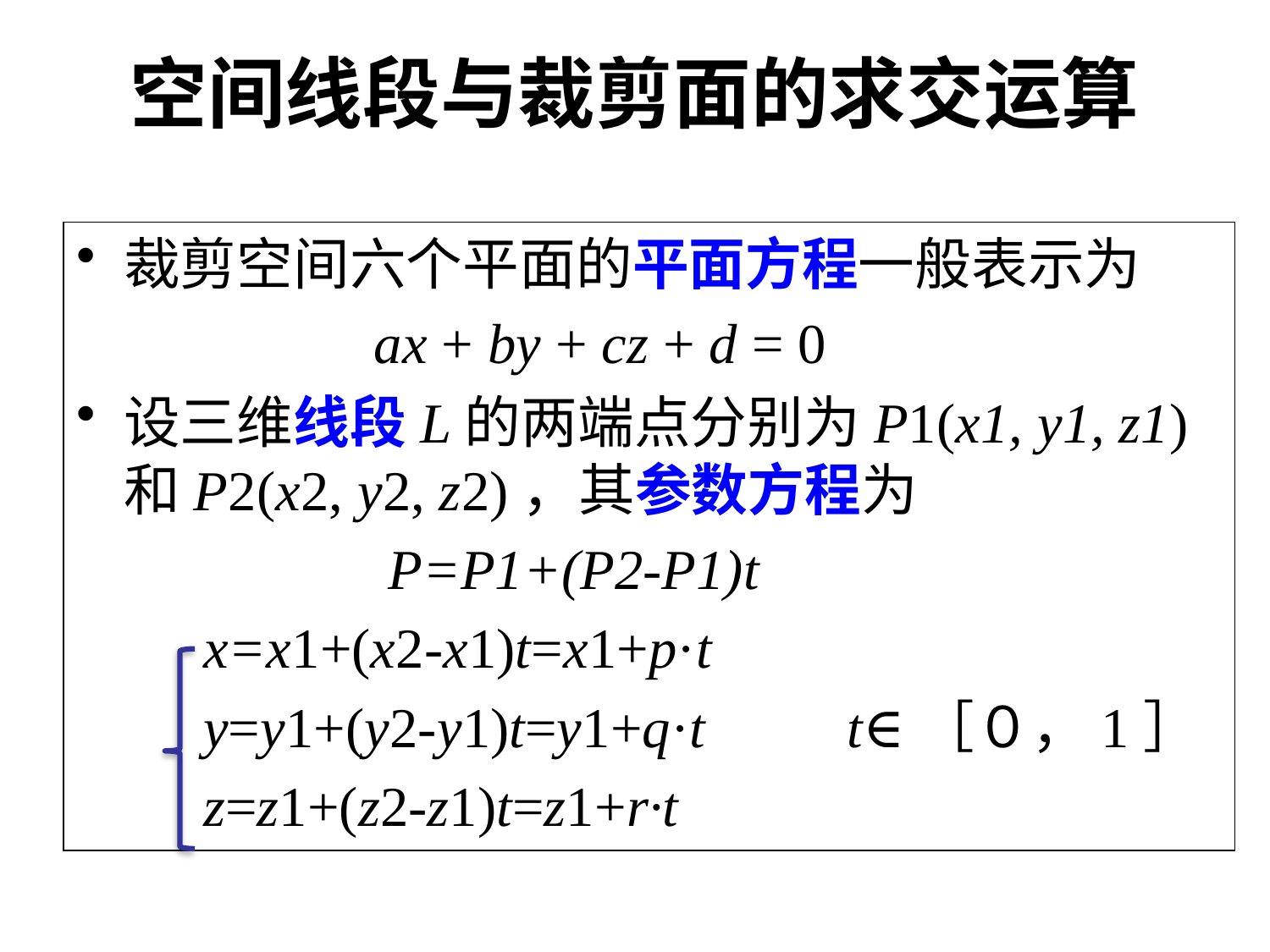

# 空间线段与裁剪面的求交运算
裁剪空间六个平面的平面方程一般表示为
                     ax + by + cz + d = 0
设三维线段L的两端点分别为P1(x1, y1, z1)和P2(x2, y2, z2)，其参数方程为
                      P=P1+(P2-P1)t
x=x1+(x2-x1)t=x1+p·t
y=y1+(y2-y1)t=y1+q·t          t∈［０，1］
z=z1+(z2-z1)t=z1+r·t